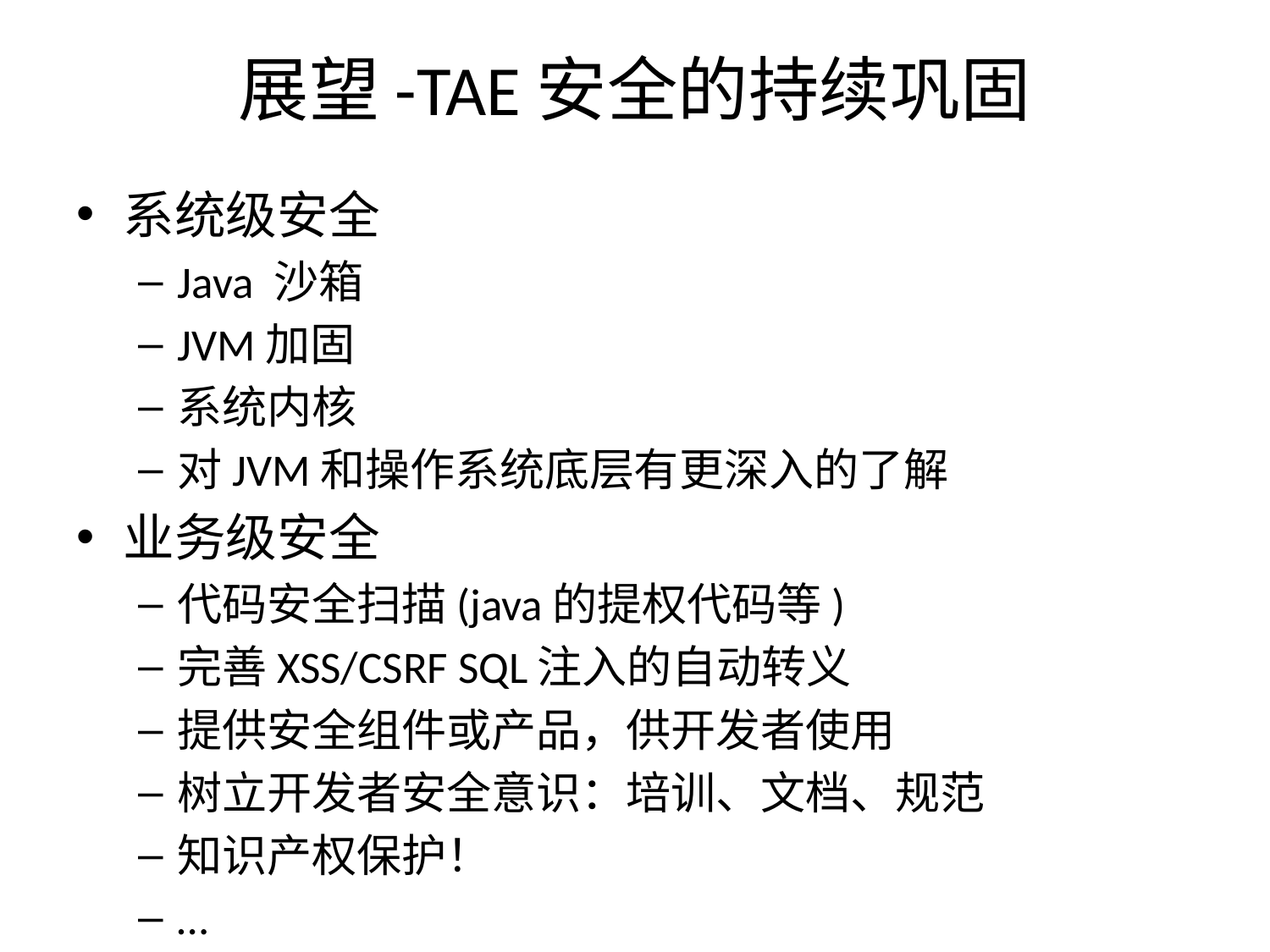

# 展望-TAE安全的持续巩固
系统级安全
Java 沙箱
JVM加固
系统内核
对JVM和操作系统底层有更深入的了解
业务级安全
代码安全扫描(java的提权代码等)
完善XSS/CSRF SQL注入的自动转义
提供安全组件或产品，供开发者使用
树立开发者安全意识：培训、文档、规范
知识产权保护！
…